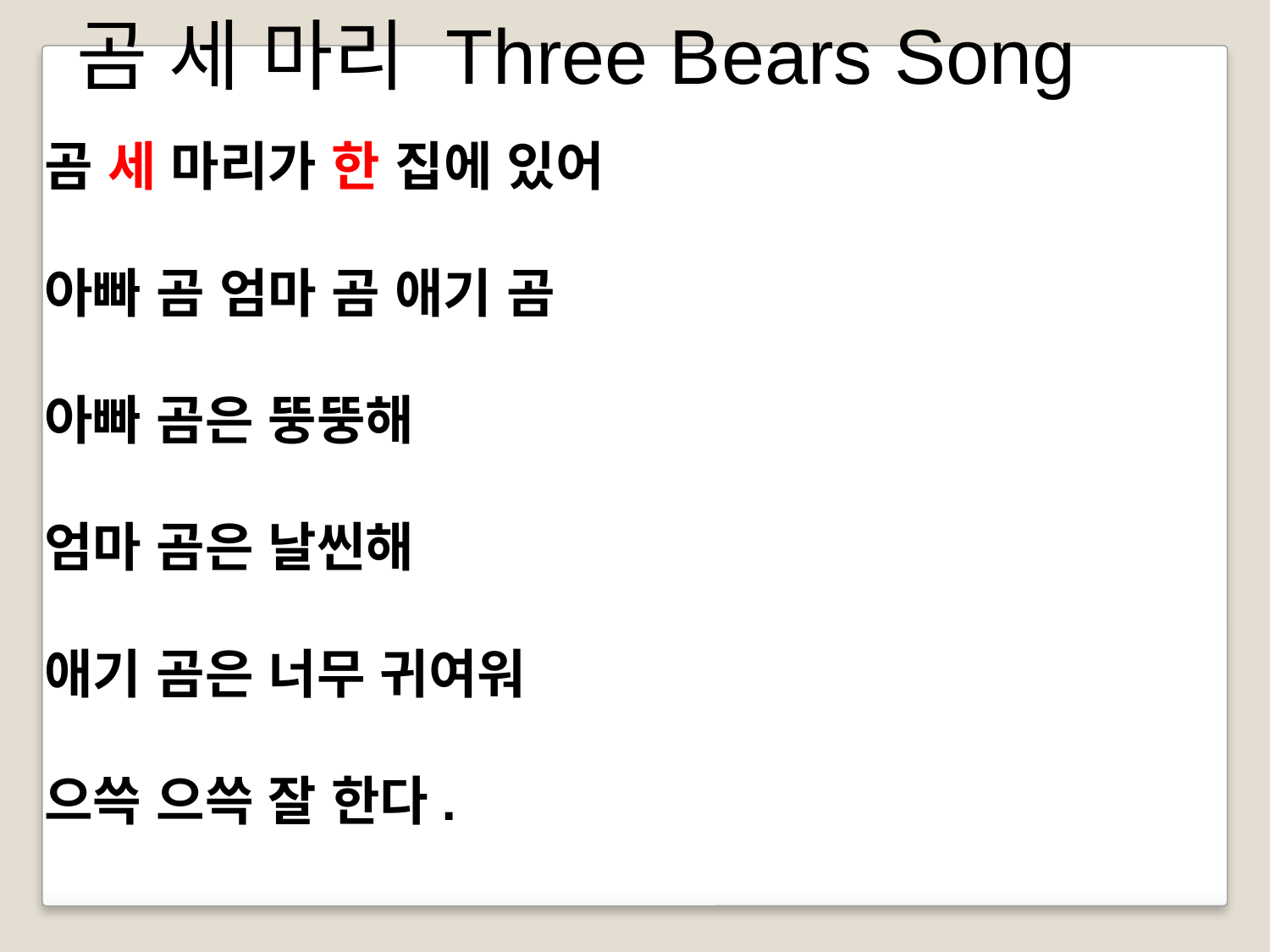

곰 세 마리 Three Bears Song
곰 세 마리가 한 집에 있어

아빠 곰 엄마 곰 애기 곰

아빠 곰은 뚱뚱해

엄마 곰은 날씬해

애기 곰은 너무 귀여워

으쓱 으쓱 잘 한다.